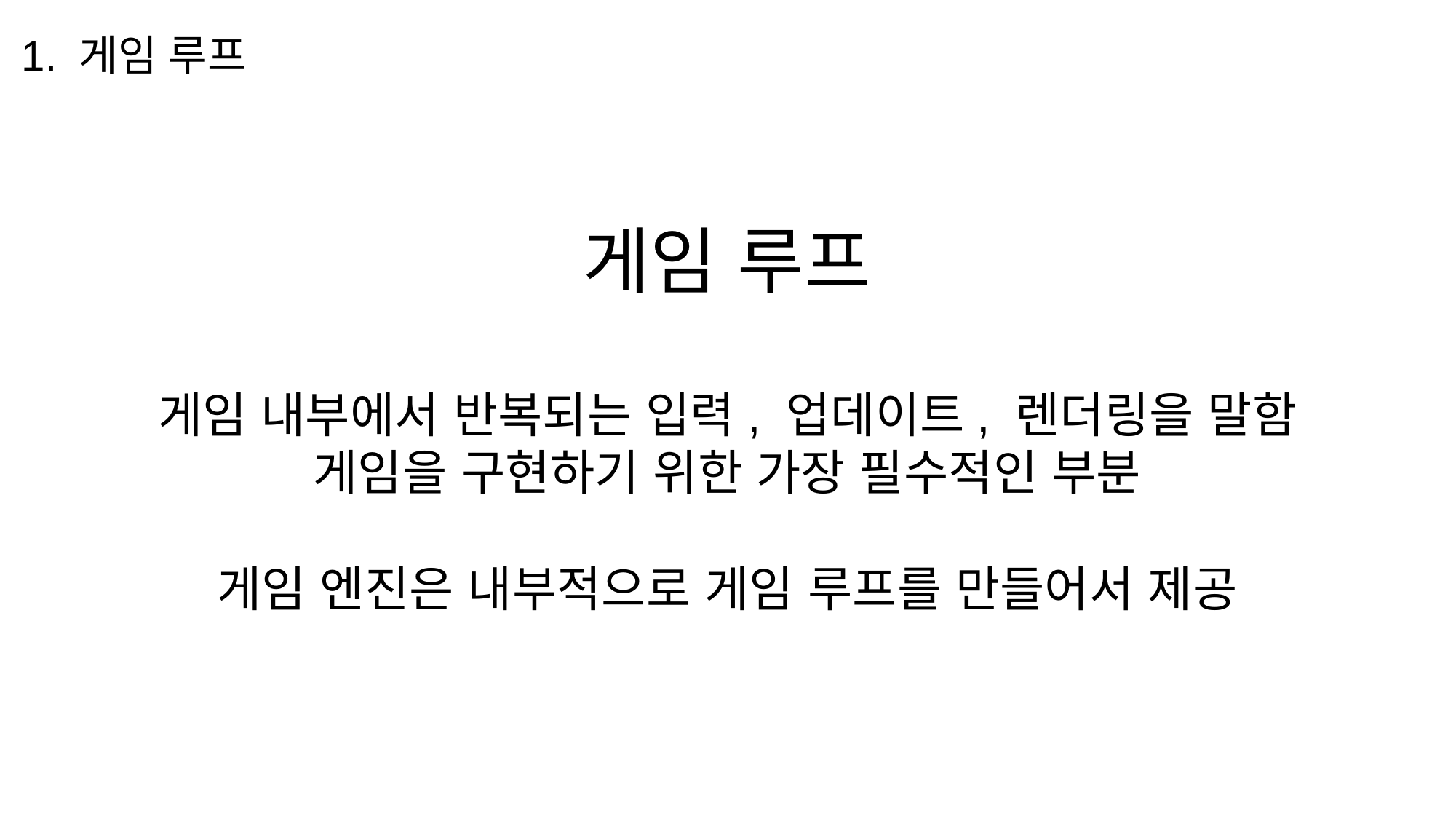

1. 게임 루프
게임 루프
게임 내부에서 반복되는 입력, 업데이트, 렌더링을 말함
게임을 구현하기 위한 가장 필수적인 부분

게임 엔진은 내부적으로 게임 루프를 만들어서 제공